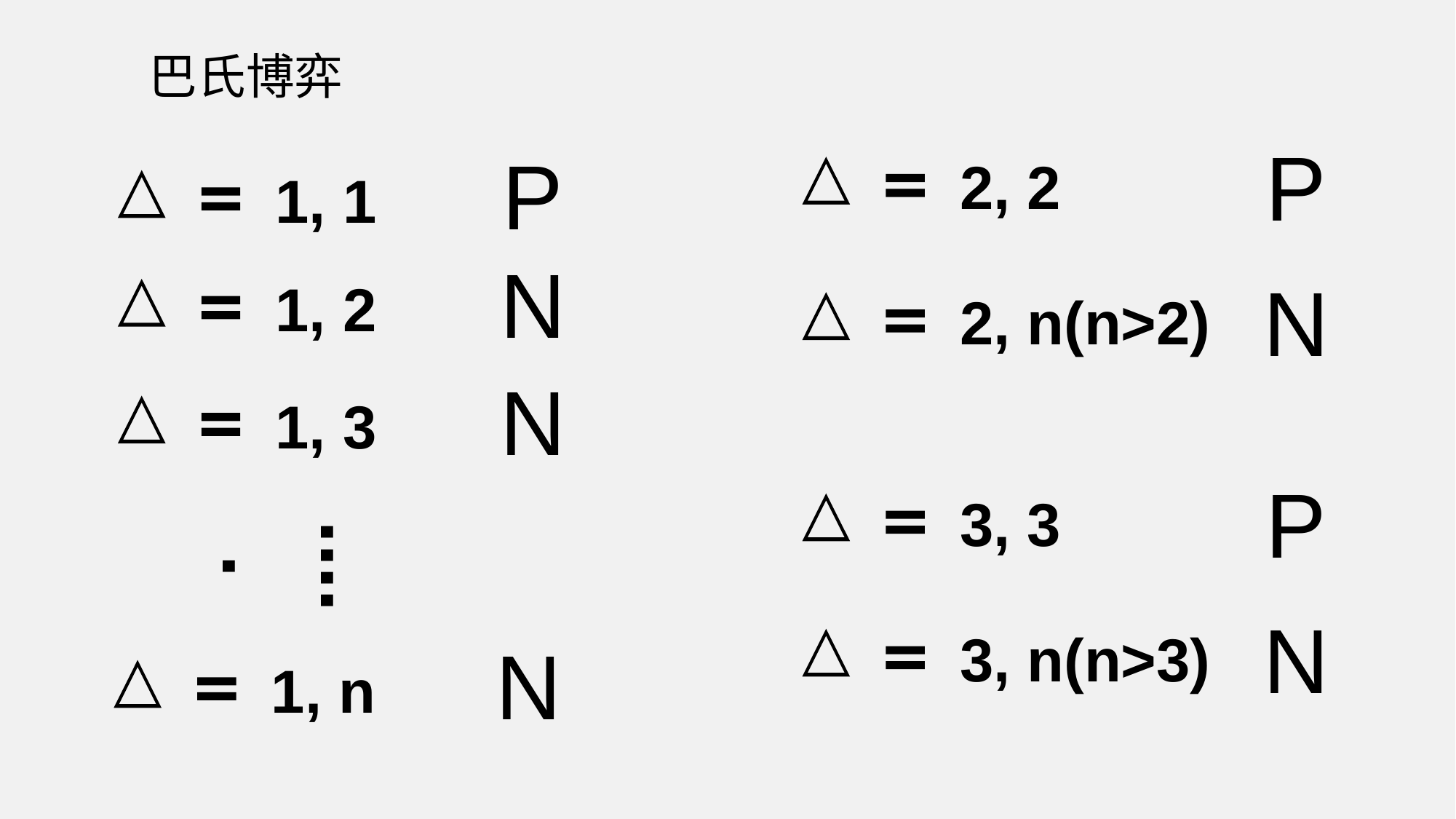

巴氏博弈
P
P
2, 2

1, 1

N
N
1, 2

2, n(n>2)

N
1, 3

P
3, 3

.....
N
3, n(n>3)

N
1, n